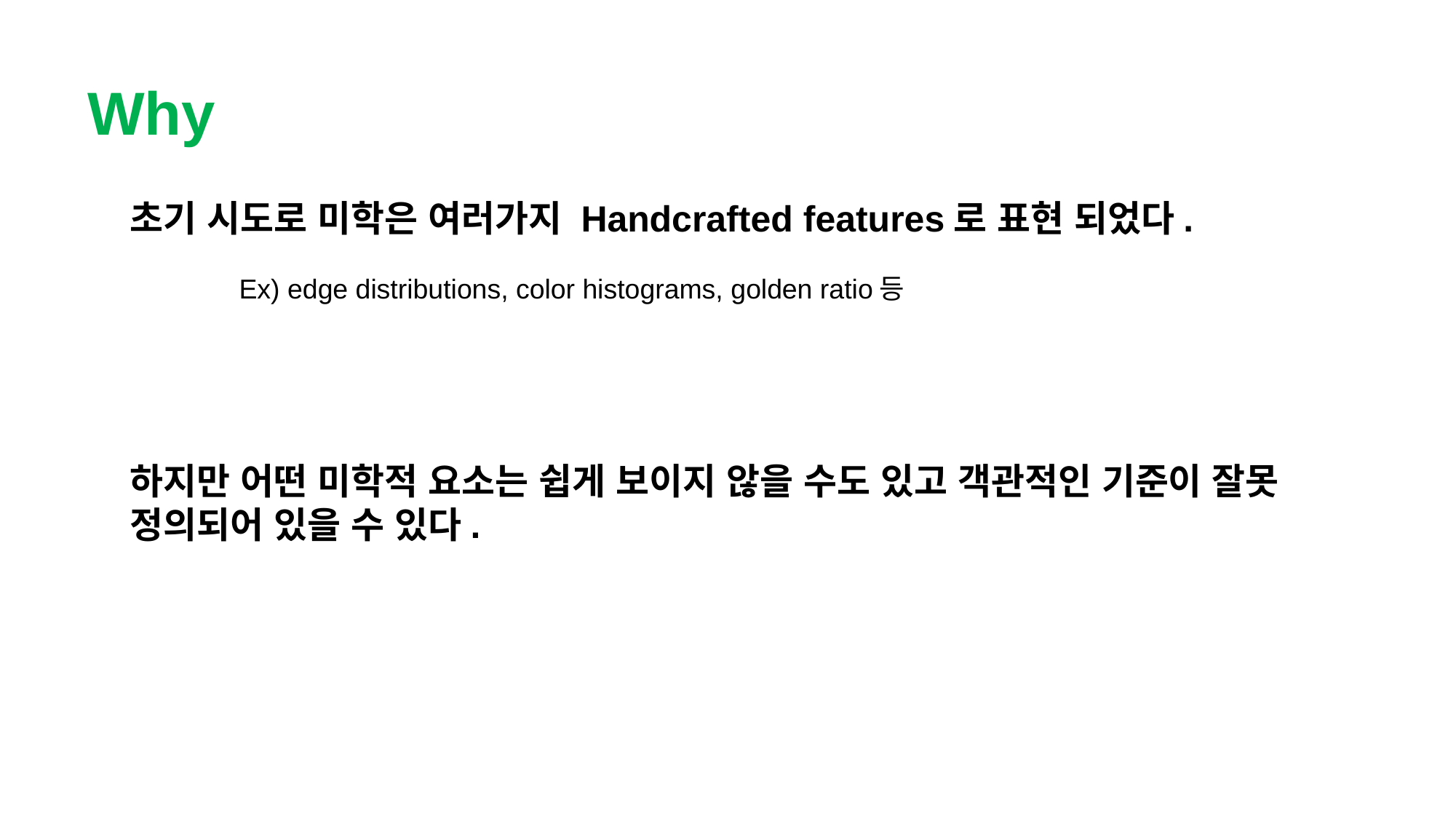

Why
초기 시도로 미학은 여러가지 Handcrafted features로 표현 되었다.

	Ex) edge distributions, color histograms, golden ratio등

하지만 어떤 미학적 요소는 쉽게 보이지 않을 수도 있고 객관적인 기준이 잘못 정의되어 있을 수 있다.